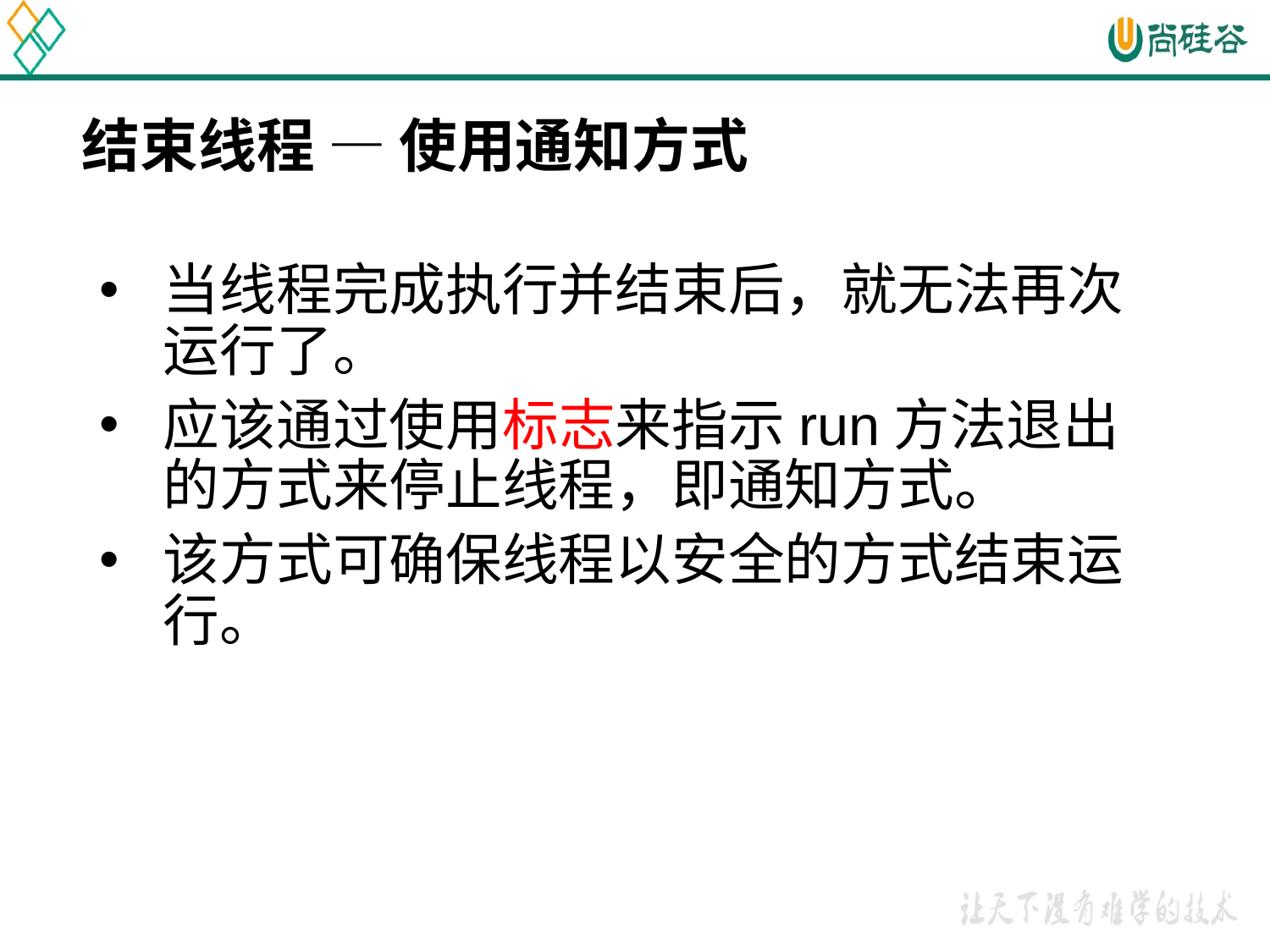

# 结束线程 — 使用通知方式
当线程完成执行并结束后，就无法再次运行了。
应该通过使用标志来指示run方法退出的方式来停止线程，即通知方式。
该方式可确保线程以安全的方式结束运行。